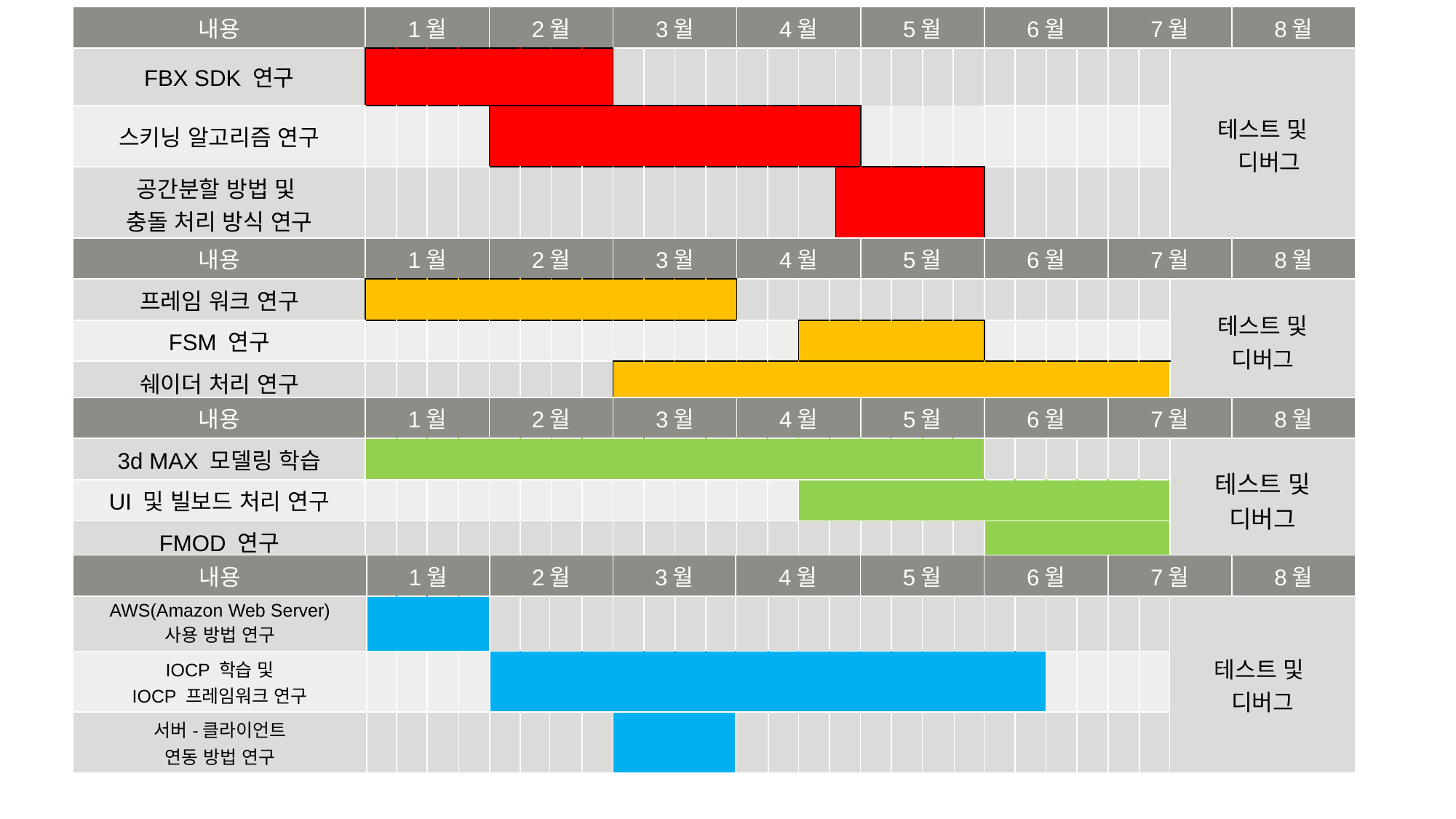

| 내용 | 1월 |  |  |  | 2월 |  |  |  | 3월 |  |  |  | 4월 |  |  |  | 5월 |  |  |  | 6월 |  |  |  | 7월 |  |  | 8월 |
| --- | --- | --- | --- | --- | --- | --- | --- | --- | --- | --- | --- | --- | --- | --- | --- | --- | --- | --- | --- | --- | --- | --- | --- | --- | --- | --- | --- | --- |
| FBX SDK 연구 |  |  |  |  |  |  |  |  |  |  |  |  |  |  |  |  |  |  |  |  |  |  |  |  |  |  | 테스트 및 디버그 |  |
| 스키닝 알고리즘 연구 |  |  |  |  |  |  |  |  |  |  |  |  |  |  |  |  |  |  |  |  |  |  |  |  |  |  |  |  |
| 공간분할 방법 및 충돌 처리 방식 연구 |  |  |  |  |  |  |  |  |  |  |  |  |  |  |  |  |  |  |  |  |  |  |  |  |  |  |  |  |
| 내용 | 1월 |  |  |  | 2월 |  |  |  | 3월 |  |  |  | 4월 |  |  |  | 5월 |  |  |  | 6월 |  |  |  | 7월 |  |  | 8월 |
| --- | --- | --- | --- | --- | --- | --- | --- | --- | --- | --- | --- | --- | --- | --- | --- | --- | --- | --- | --- | --- | --- | --- | --- | --- | --- | --- | --- | --- |
| 프레임 워크 연구 |  |  |  |  |  |  |  |  |  |  |  |  |  |  |  |  |  |  |  |  |  |  |  |  |  |  | 테스트 및 디버그 |  |
| FSM 연구 |  |  |  |  |  |  |  |  |  |  |  |  |  |  |  |  |  |  |  |  |  |  |  |  |  |  |  |  |
| 쉐이더 처리 연구 |  |  |  |  |  |  |  |  |  |  |  |  |  |  |  |  |  |  |  |  |  |  |  |  |  |  |  |  |
| 내용 | 1월 |  |  |  | 2월 |  |  |  | 3월 |  |  |  | 4월 |  |  |  | 5월 |  |  |  | 6월 |  |  |  | 7월 |  |  | 8월 |
| --- | --- | --- | --- | --- | --- | --- | --- | --- | --- | --- | --- | --- | --- | --- | --- | --- | --- | --- | --- | --- | --- | --- | --- | --- | --- | --- | --- | --- |
| 3d MAX 모델링 학습 |  |  |  |  |  |  |  |  |  |  |  |  |  |  |  |  |  |  |  |  |  |  |  |  |  |  | 테스트 및 디버그 |  |
| UI 및 빌보드 처리 연구 |  |  |  |  |  |  |  |  |  |  |  |  |  |  |  |  |  |  |  |  |  |  |  |  |  |  |  |  |
| FMOD 연구 |  |  |  |  |  |  |  |  |  |  |  |  |  |  |  |  |  |  |  |  |  |  |  |  |  |  |  |  |
| 내용 | 1월 |  |  |  | 2월 |  |  |  | 3월 |  |  |  | 4월 |  |  |  | 5월 |  |  |  | 6월 |  |  |  | 7월 |  |  | 8월 |
| --- | --- | --- | --- | --- | --- | --- | --- | --- | --- | --- | --- | --- | --- | --- | --- | --- | --- | --- | --- | --- | --- | --- | --- | --- | --- | --- | --- | --- |
| AWS(Amazon Web Server) 사용 방법 연구 |  |  |  |  |  |  |  |  |  |  |  |  |  |  |  |  |  |  |  |  |  |  |  |  |  |  | 테스트 및 디버그 |  |
| IOCP 학습 및 IOCP 프레임워크 연구 |  |  |  |  |  |  |  |  |  |  |  |  |  |  |  |  |  |  |  |  |  |  |  |  |  |  |  |  |
| 서버-클라이언트 연동 방법 연구 |  |  |  |  |  |  |  |  |  |  |  |  |  |  |  |  |  |  |  |  |  |  |  |  |  |  |  |  |